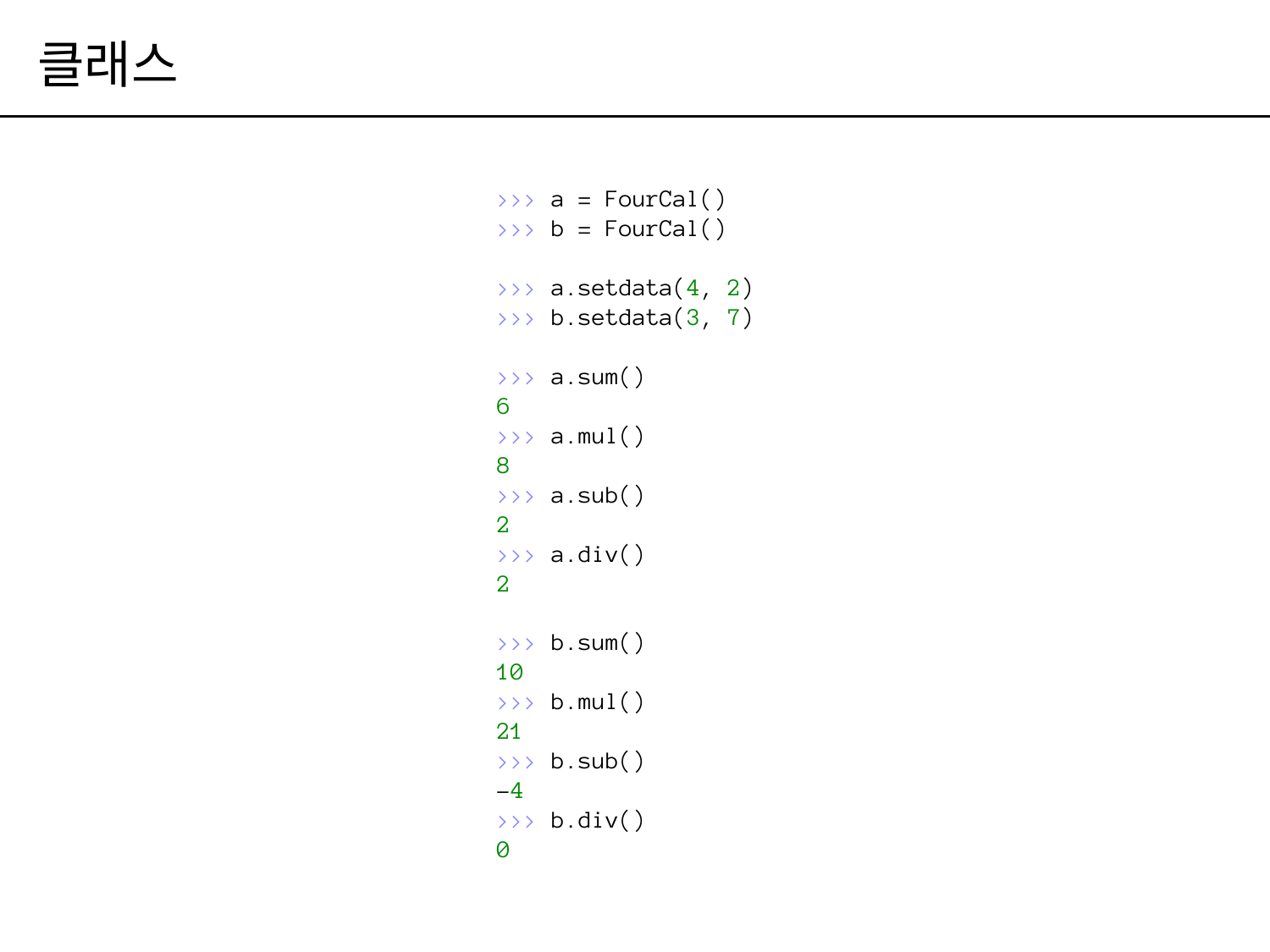

# 클래스
>>> a = FourCal()
>>> b = FourCal()

>>> a.setdata(4, 2)
>>> b.setdata(3, 7)

>>> a.sum()
6
>>> a.mul()
8
>>> a.sub()
2
>>> a.div()
2

>>> b.sum()
10
>>> b.mul()
21
>>> b.sub()
-4
>>> b.div()
0